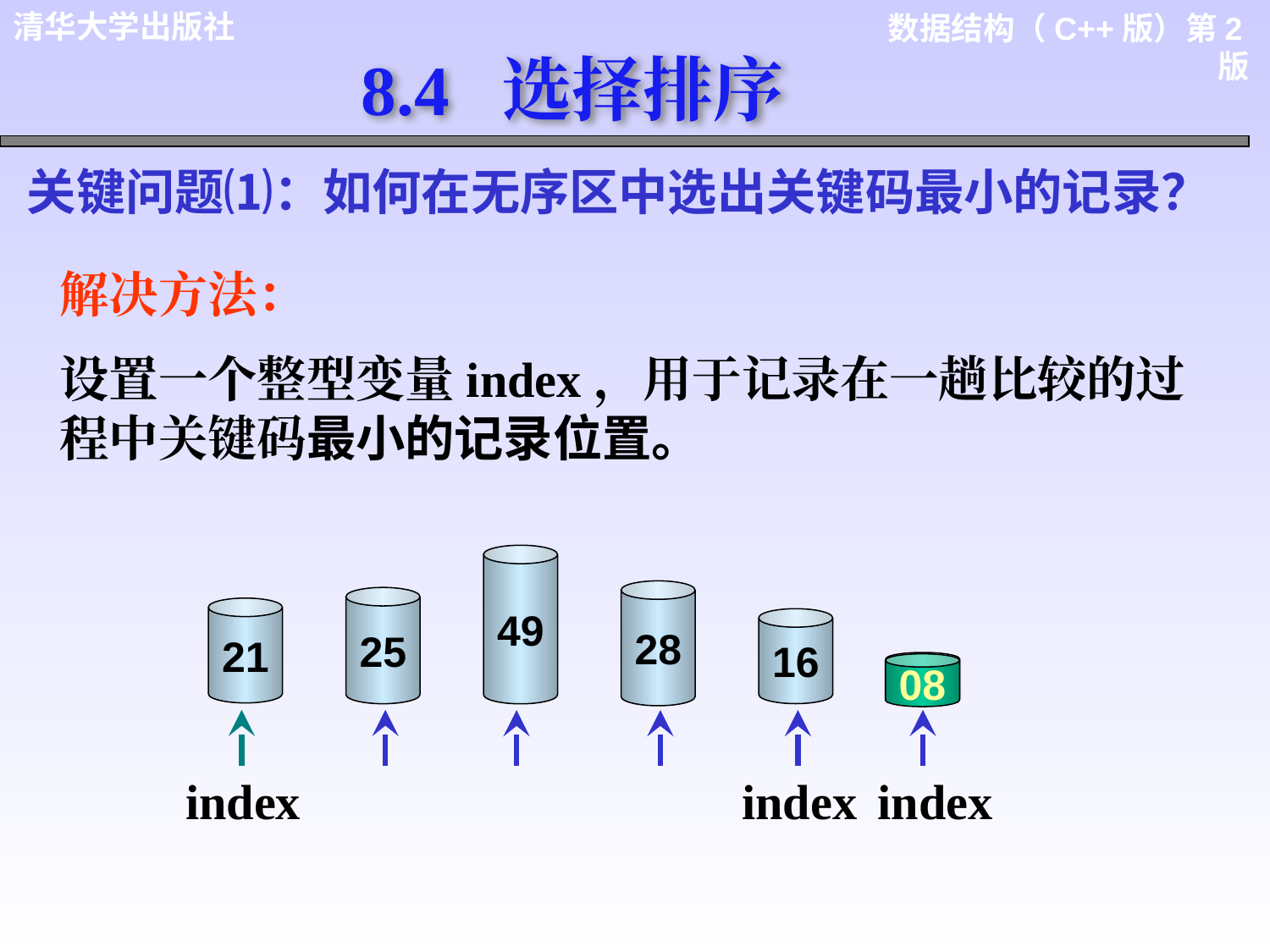

8.4  选择排序
关键问题⑴：如何在无序区中选出关键码最小的记录？
解决方法：
设置一个整型变量index，用于记录在一趟比较的过程中关键码最小的记录位置。
49
28
25
21
16
08
08
index
index
index